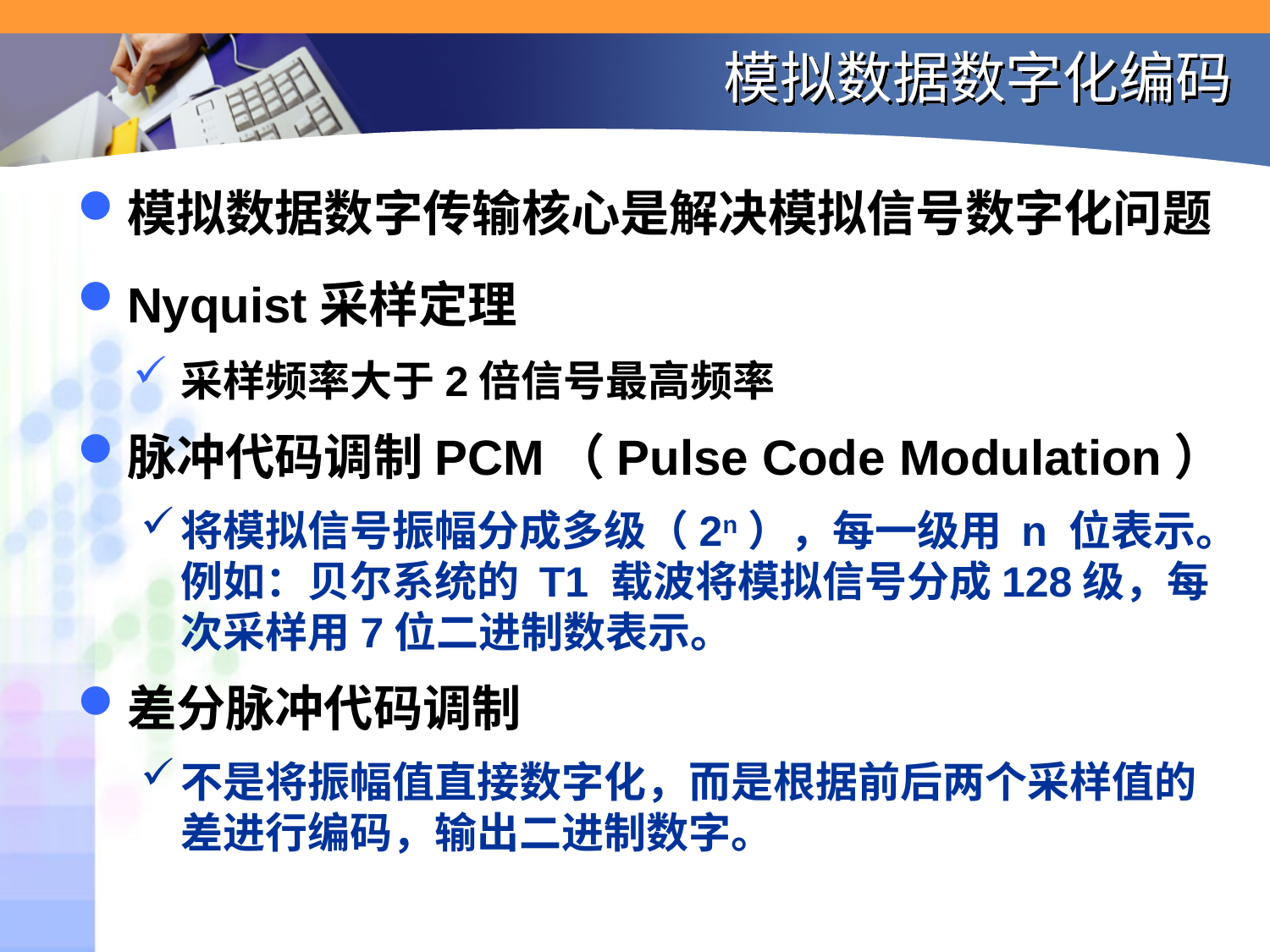

# 模拟数据数字化编码
模拟数据数字传输核心是解决模拟信号数字化问题
Nyquist采样定理
采样频率大于2倍信号最高频率
脉冲代码调制PCM（Pulse Code Modulation）
将模拟信号振幅分成多级（2n），每一级用 n 位表示。例如：贝尔系统的 T1 载波将模拟信号分成128级，每次采样用7位二进制数表示。
差分脉冲代码调制
不是将振幅值直接数字化，而是根据前后两个采样值的差进行编码，输出二进制数字。